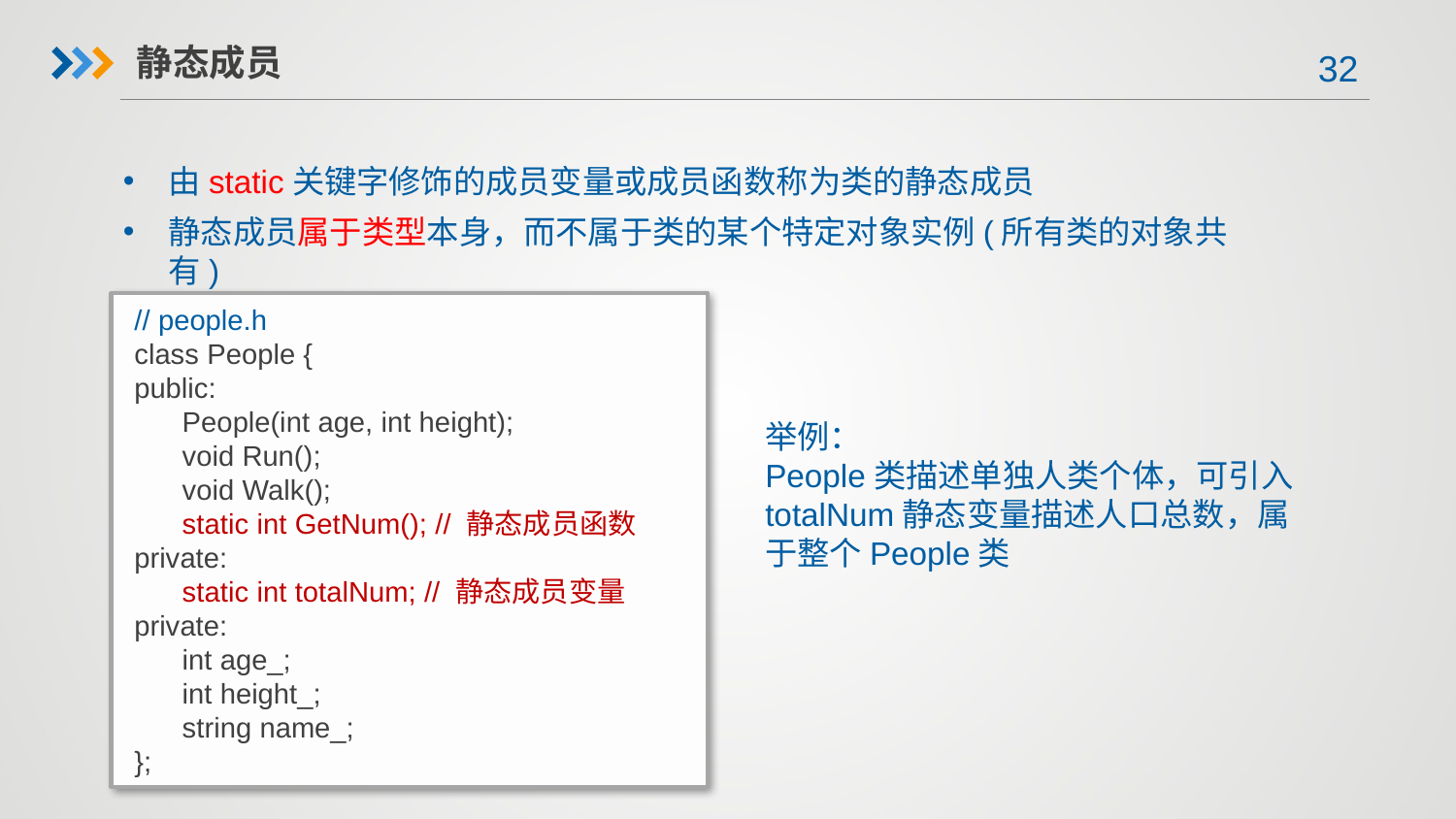

静态成员
由static关键字修饰的成员变量或成员函数称为类的静态成员
静态成员属于类型本身，而不属于类的某个特定对象实例(所有类的对象共有)

// people.h
class People {
public:
      People(int age, int height);
      void Run();
      void Walk();
      static int GetNum(); // 静态成员函数
private:
      static int totalNum; // 静态成员变量
private:
      int age_;
      int height_;
      string name_;
};
举例：
People类描述单独人类个体，可引入totalNum静态变量描述人口总数，属于整个People类